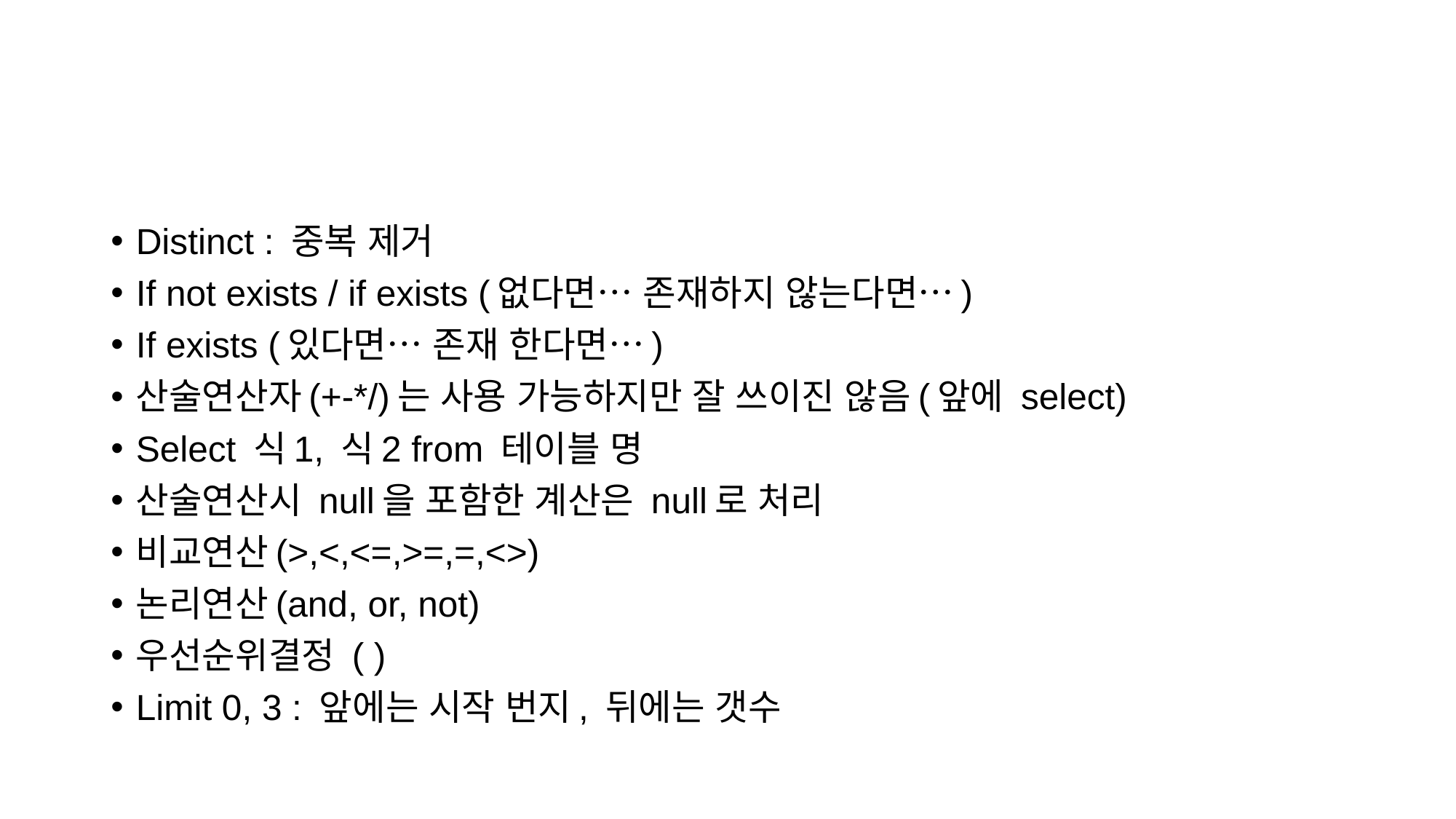

#
Distinct : 중복 제거
If not exists / if exists (없다면… 존재하지 않는다면…)
If exists (있다면… 존재 한다면…)
산술연산자(+-*/)는 사용 가능하지만 잘 쓰이진 않음(앞에 select)
Select 식1, 식2 from 테이블 명
산술연산시 null을 포함한 계산은 null로 처리
비교연산(>,<,<=,>=,=,<>)
논리연산(and, or, not)
우선순위결정 ( )
Limit 0, 3 : 앞에는 시작 번지, 뒤에는 갯수